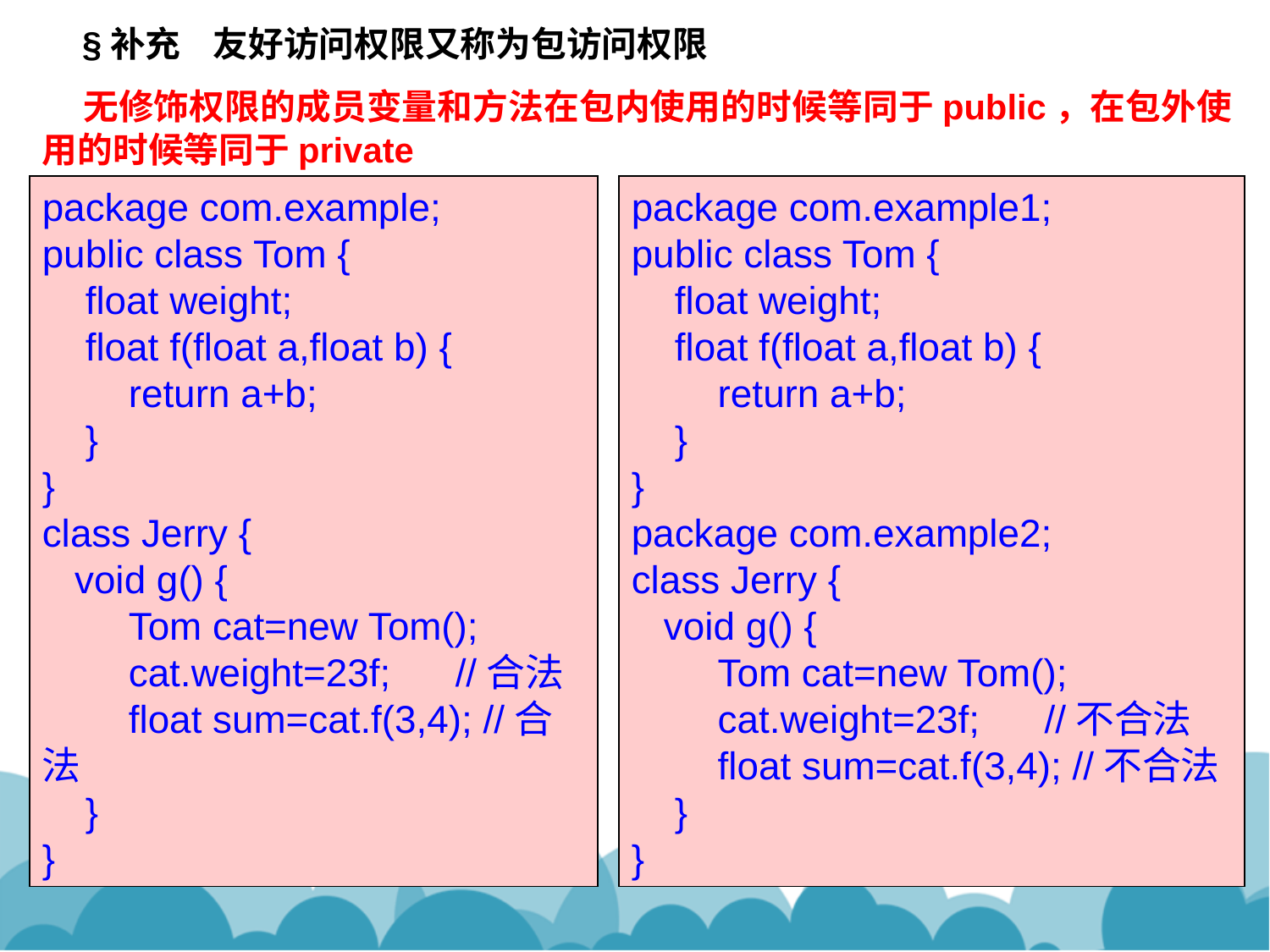

§补充    友好访问权限又称为包访问权限
    无修饰权限的成员变量和方法在包内使用的时候等同于public，在包外使用的时候等同于private
package com.example;
public class Tom {
    float weight;
    float f(float a,float b) {
        return a+b;
    }
}
class Jerry {
   void g() {
        Tom cat=new Tom();
        cat.weight=23f;      //合法
        float sum=cat.f(3,4); //合法
    }
}
package com.example1;
public class Tom {
    float weight;
    float f(float a,float b) {
        return a+b;
    }
}
package com.example2;
class Jerry {
   void g() {
        Tom cat=new Tom();
        cat.weight=23f;      //不合法
        float sum=cat.f(3,4); //不合法
    }
}
122